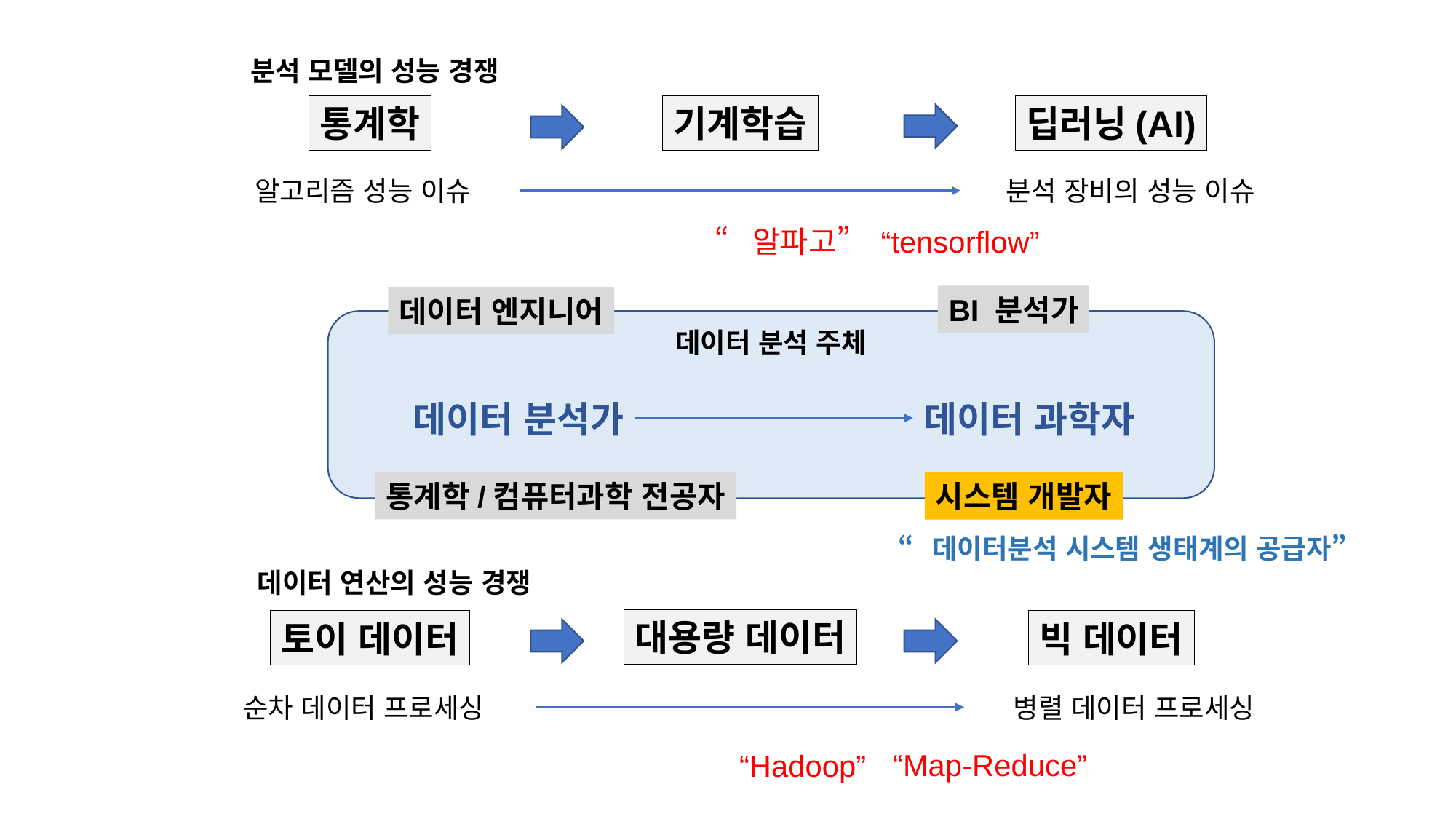

분석 모델의 성능 경쟁
통계학
기계학습
딥러닝(AI)

알고리즘 성능 이슈
분석 장비의 성능 이슈
“알파고”
“tensorflow”
BI 분석가
데이터 엔지니어
데이터 분석 주체
데이터 분석가
데이터 과학자
통계학/컴퓨터과학 전공자
시스템 개발자
“데이터분석 시스템 생태계의 공급자”
데이터 연산의 성능 경쟁
대용량 데이터
토이 데이터
빅 데이터

순차 데이터 프로세싱
병렬 데이터 프로세싱
“Map-Reduce”
“Hadoop”